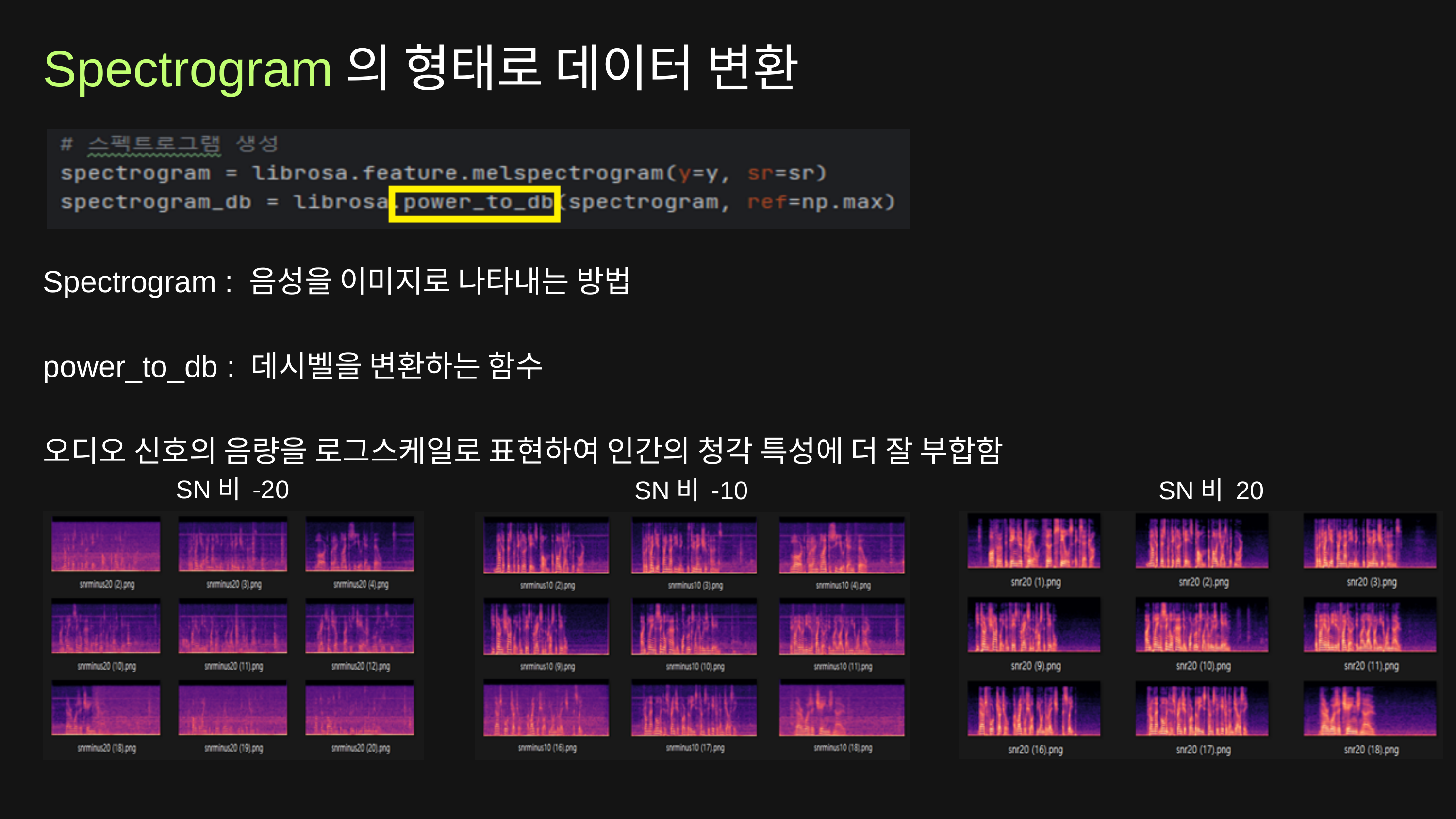

Spectrogram의 형태로 데이터 변환

Spectrogram : 음성을 이미지로 나타내는 방법

power_to_db : 데시벨을 변환하는 함수

오디오 신호의 음량을 로그스케일로 표현하여 인간의 청각 특성에 더 잘 부합함
SN비 -20
SN비 -10
SN비 20